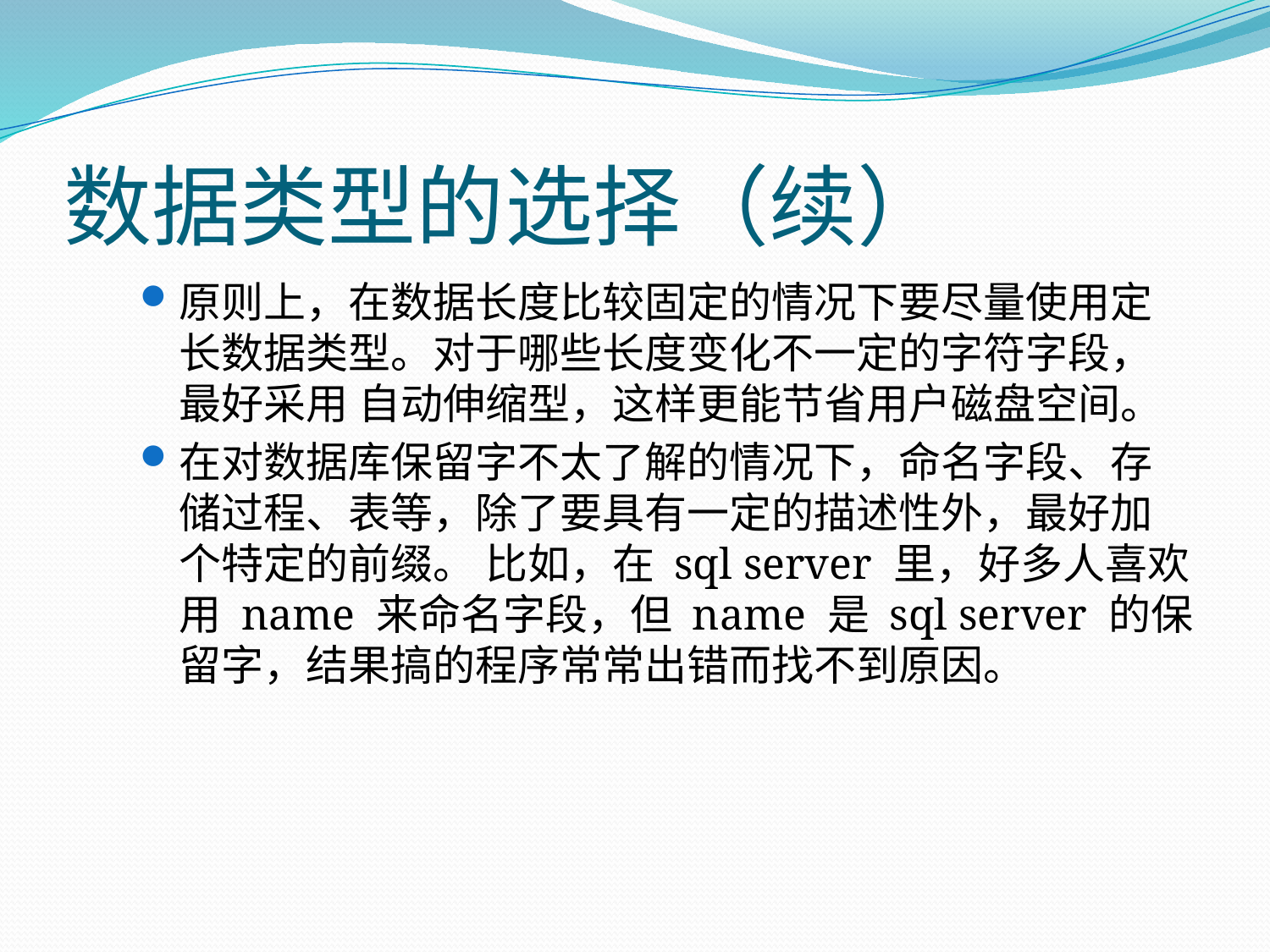

# 数据类型的选择（续）
原则上，在数据长度比较固定的情况下要尽量使用定长数据类型。对于哪些长度变化不一定的字符字段，最好采用 自动伸缩型，这样更能节省用户磁盘空间。
在对数据库保留字不太了解的情况下，命名字段、存储过程、表等，除了要具有一定的描述性外，最好加个特定的前缀。 比如，在 sql server 里，好多人喜欢用 name 来命名字段，但 name 是 sql server 的保留字，结果搞的程序常常出错而找不到原因。